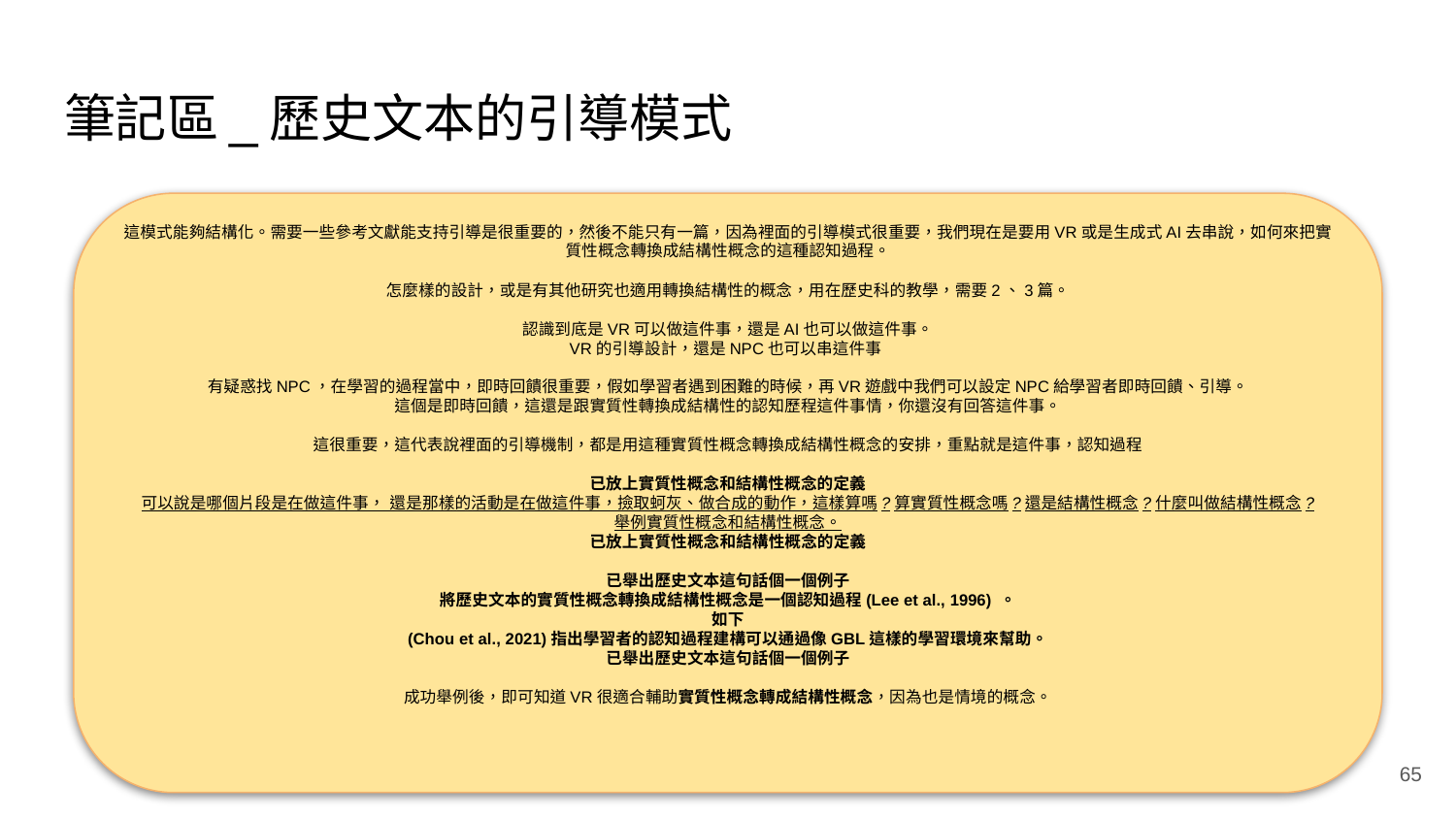

# 筆記區_歷史文本的引導模式

這模式能夠結構化。需要一些參考文獻能支持引導是很重要的，然後不能只有一篇，因為裡面的引導模式很重要，我們現在是要用VR或是生成式AI去串說，如何來把實質性概念轉換成結構性概念的這種認知過程。
怎麼樣的設計，或是有其他研究也適用轉換結構性的概念，用在歷史科的教學，需要2、3篇。
認識到底是VR可以做這件事，還是AI也可以做這件事。
VR的引導設計，還是NPC也可以串這件事
有疑惑找NPC，在學習的過程當中，即時回饋很重要，假如學習者遇到困難的時候，再VR遊戲中我們可以設定NPC給學習者即時回饋、引導。
這個是即時回饋，這還是跟實質性轉換成結構性的認知歷程這件事情，你還沒有回答這件事。
這很重要，這代表說裡面的引導機制，都是用這種實質性概念轉換成結構性概念的安排，重點就是這件事，認知過程
已放上實質性概念和結構性概念的定義
可以說是哪個片段是在做這件事， 還是那樣的活動是在做這件事，撿取蚵灰、做合成的動作，這樣算嗎?算實質性概念嗎?還是結構性概念?什麼叫做結構性概念?
舉例實質性概念和結構性概念。
已放上實質性概念和結構性概念的定義

已舉出歷史文本這句話個一個例子
將歷史文本的實質性概念轉換成結構性概念是一個認知過程(Lee et al., 1996) 。
如下
(Chou et al., 2021)指出學習者的認知過程建構可以通過像GBL這樣的學習環境來幫助。
已舉出歷史文本這句話個一個例子

成功舉例後，即可知道VR很適合輔助實質性概念轉成結構性概念，因為也是情境的概念。

65